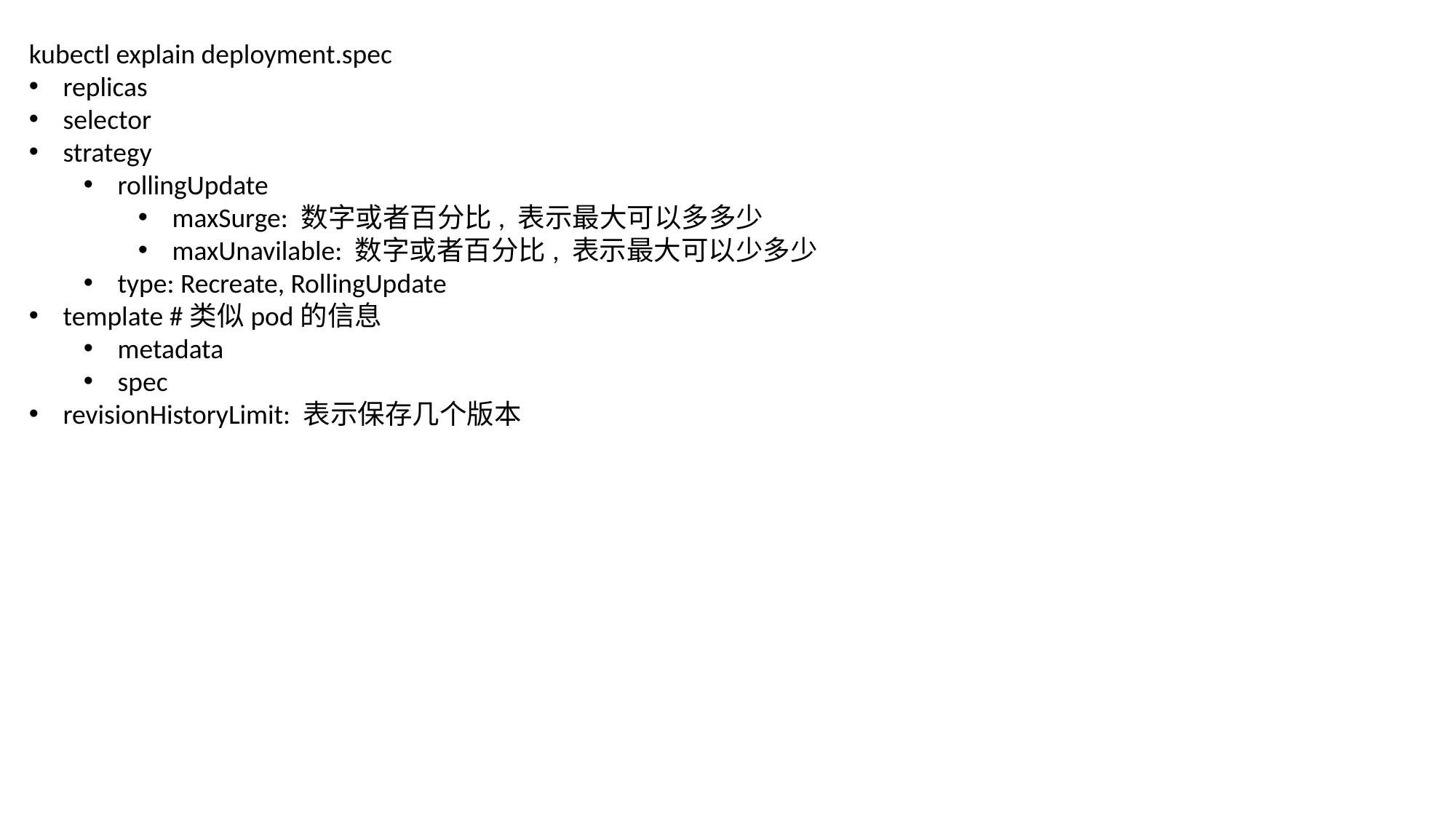

kubectl explain deployment.spec
replicas
selector
strategy
rollingUpdate
maxSurge: 数字或者百分比, 表示最大可以多多少
maxUnavilable: 数字或者百分比, 表示最大可以少多少
type: Recreate, RollingUpdate
template #类似pod的信息
metadata
spec
revisionHistoryLimit: 表示保存几个版本